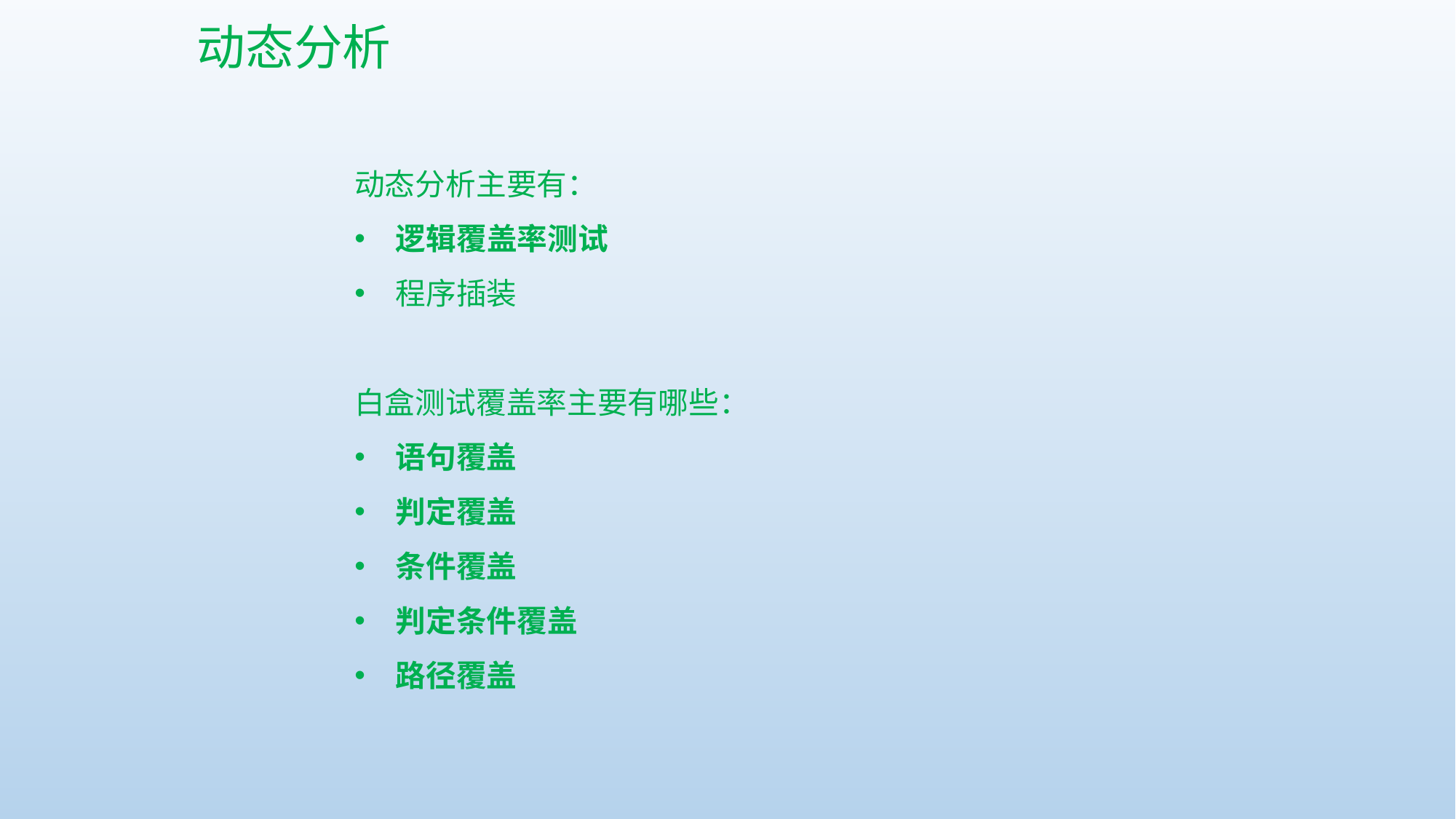

动态分析

动态分析主要有：
逻辑覆盖率测试
程序插装

白盒测试覆盖率主要有哪些：
语句覆盖
判定覆盖
条件覆盖
判定条件覆盖
路径覆盖